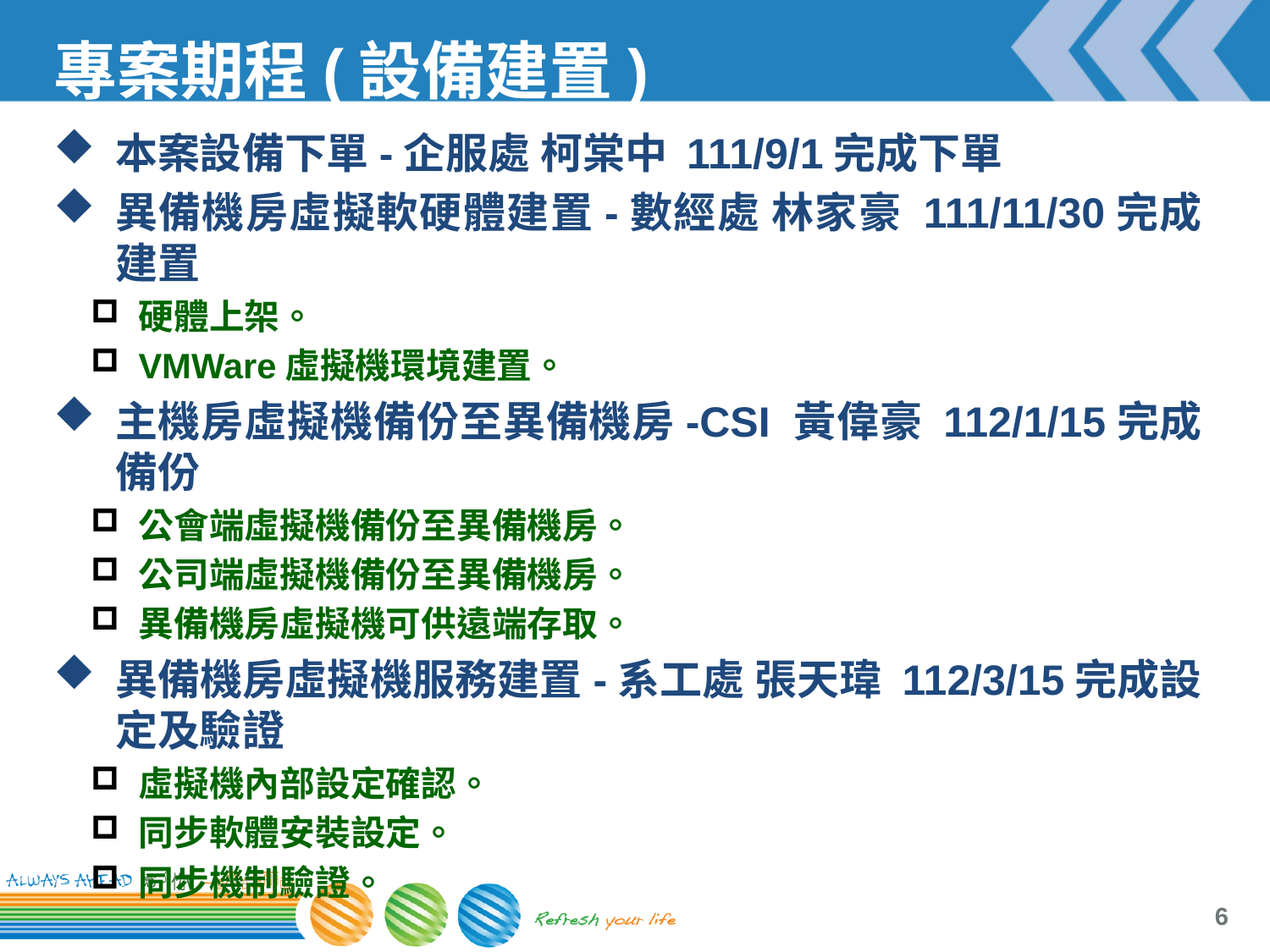

# 專案期程(設備建置)
本案設備下單-企服處 柯棠中 111/9/1完成下單
異備機房虛擬軟硬體建置-數經處 林家豪 111/11/30完成建置
硬體上架。
VMWare虛擬機環境建置。
主機房虛擬機備份至異備機房-CSI 黃偉豪 112/1/15完成備份
公會端虛擬機備份至異備機房。
公司端虛擬機備份至異備機房。
異備機房虛擬機可供遠端存取。
異備機房虛擬機服務建置-系工處 張天瑋 112/3/15完成設定及驗證
虛擬機內部設定確認。
同步軟體安裝設定。
同步機制驗證。

6